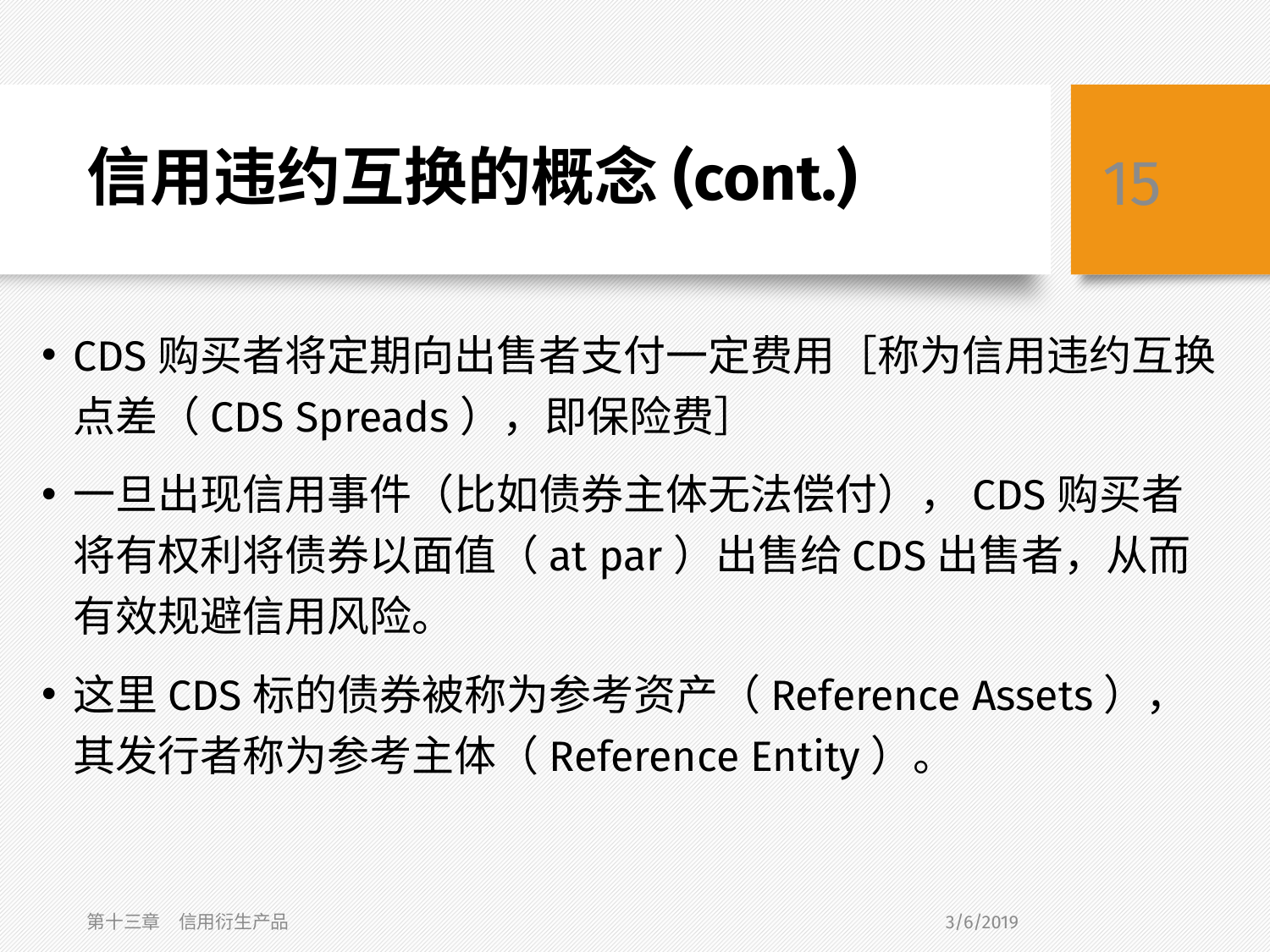

# 信用违约互换的概念(cont.)
15
CDS购买者将定期向出售者支付一定费用［称为信用违约互换点差（CDS Spreads），即保险费］
一旦出现信用事件（比如债券主体无法偿付），CDS购买者将有权利将债券以面值（at par）出售给CDS出售者，从而有效规避信用风险。
这里CDS标的债券被称为参考资产（Reference Assets），其发行者称为参考主体（Reference Entity）。

3/6/2019
第十三章　信用衍生产品